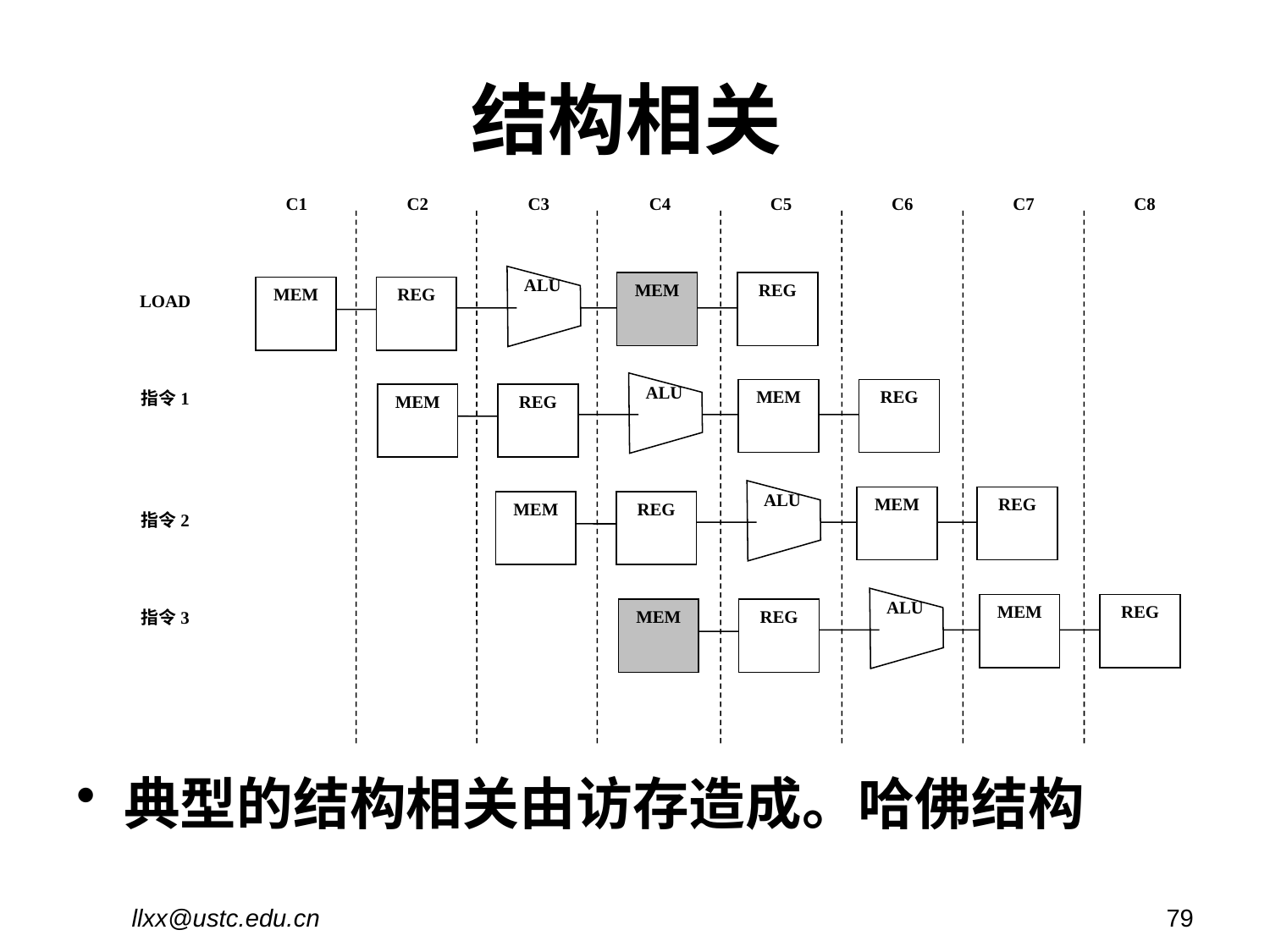

# 结构相关
C1
C2
C3
C4
C5
C6
C7
C8

ALU

MEM
REG
MEM
REG
LOAD

ALU

MEM
REG
MEM
REG

指令1
ALU

MEM
REG
MEM
REG

指令2
ALU

MEM
REG
MEM
REG
指令3

典型的结构相关由访存造成。哈佛结构
llxx@ustc.edu.cn
79